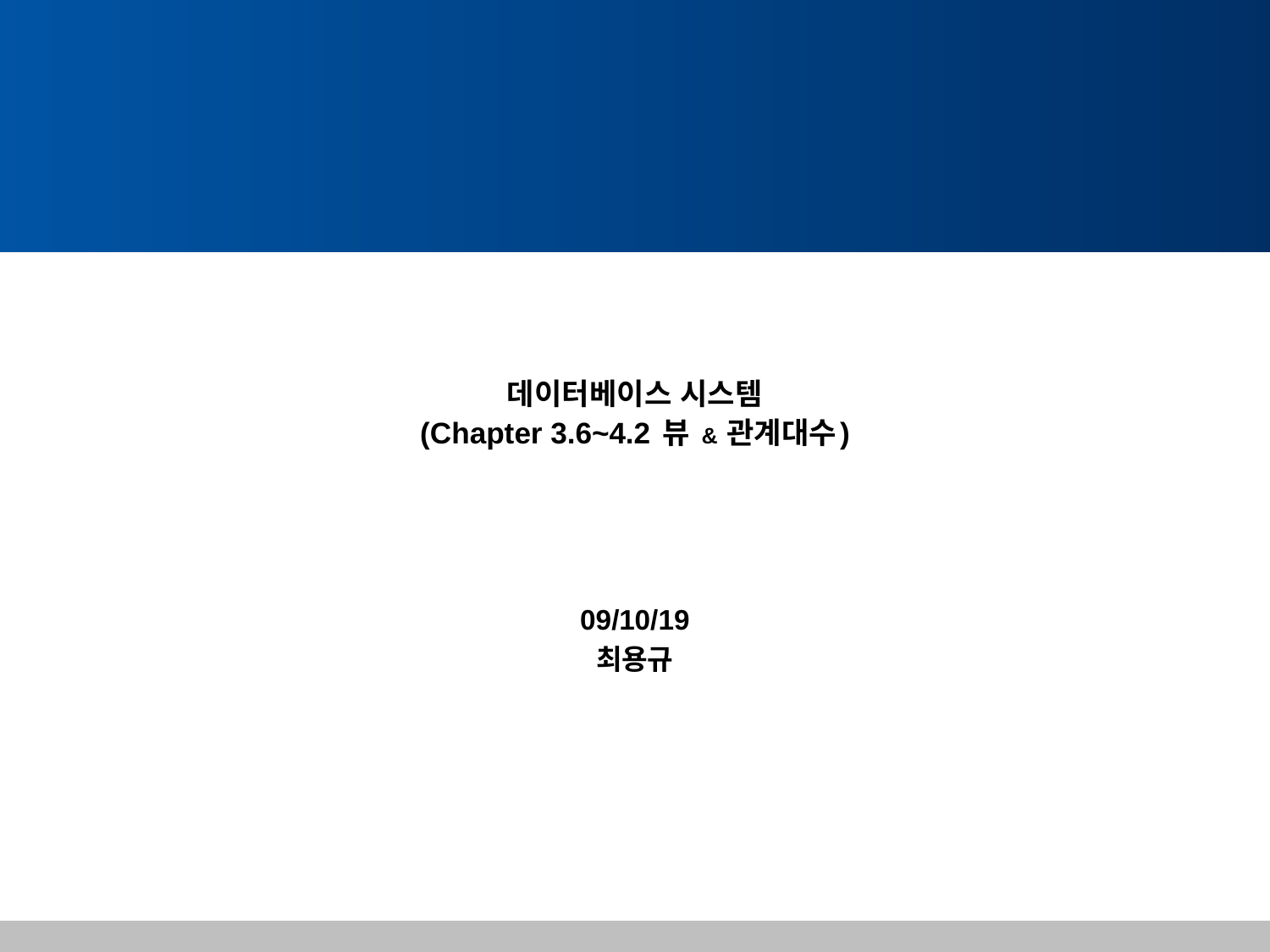

# 데이터베이스 시스템 (Chapter 3.6~4.2 뷰 & 관계대수)
09/10/19
최용규